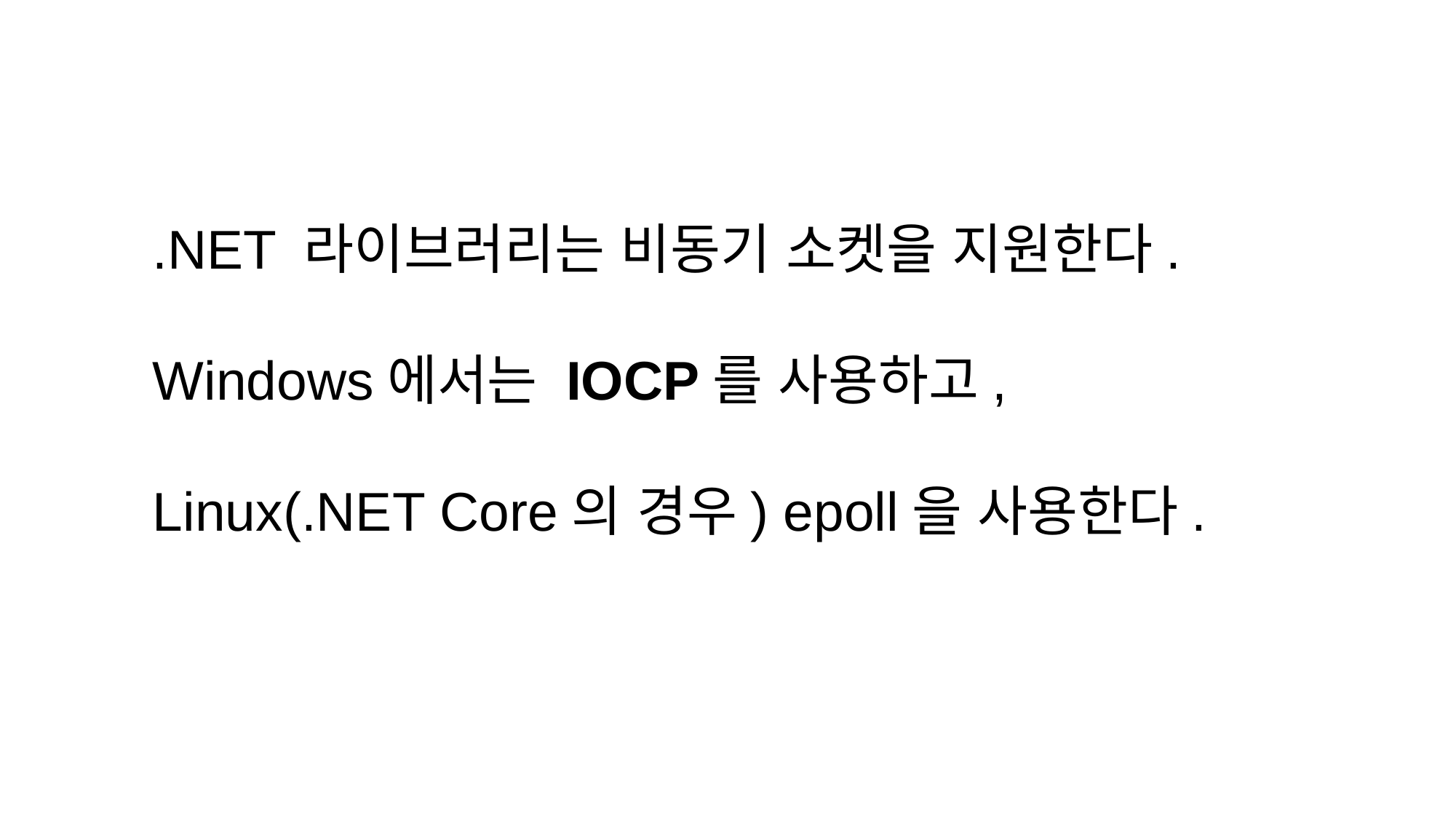

.NET 라이브러리는 비동기 소켓을 지원한다.

Windows에서는 IOCP를 사용하고,

Linux(.NET Core의 경우) epoll을 사용한다.